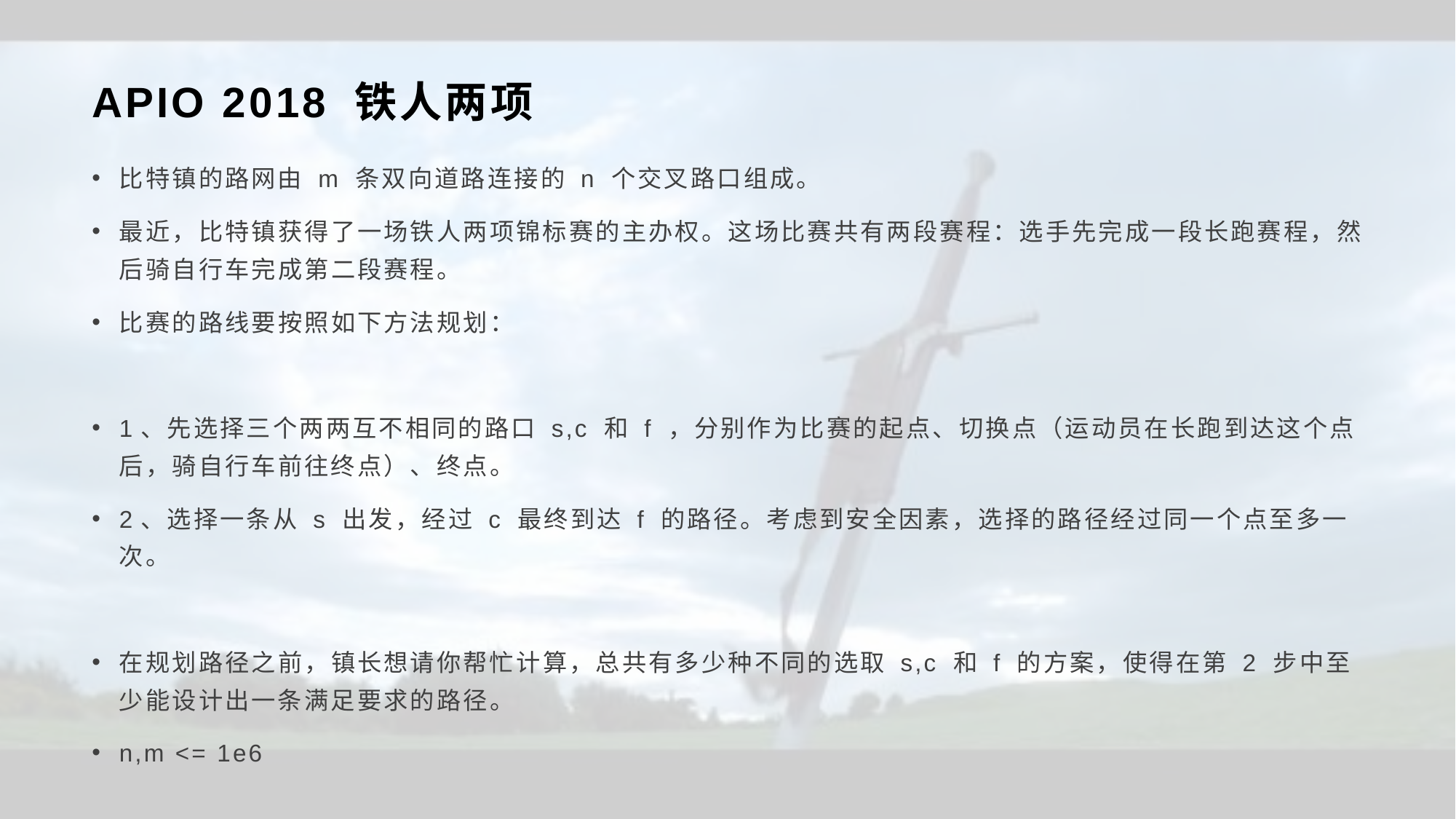

# APIO 2018 铁人两项
比特镇的路网由 m 条双向道路连接的 n 个交叉路口组成。
最近，比特镇获得了一场铁人两项锦标赛的主办权。这场比赛共有两段赛程：选手先完成一段长跑赛程，然后骑自行车完成第二段赛程。
比赛的路线要按照如下方法规划：

1、先选择三个两两互不相同的路口 s,c 和 f ，分别作为比赛的起点、切换点（运动员在长跑到达这个点后，骑自行车前往终点）、终点。
2、选择一条从 s 出发，经过 c 最终到达 f 的路径。考虑到安全因素，选择的路径经过同一个点至多一次。

在规划路径之前，镇长想请你帮忙计算，总共有多少种不同的选取 s,c 和 f 的方案，使得在第 2 步中至少能设计出一条满足要求的路径。
n,m <= 1e6